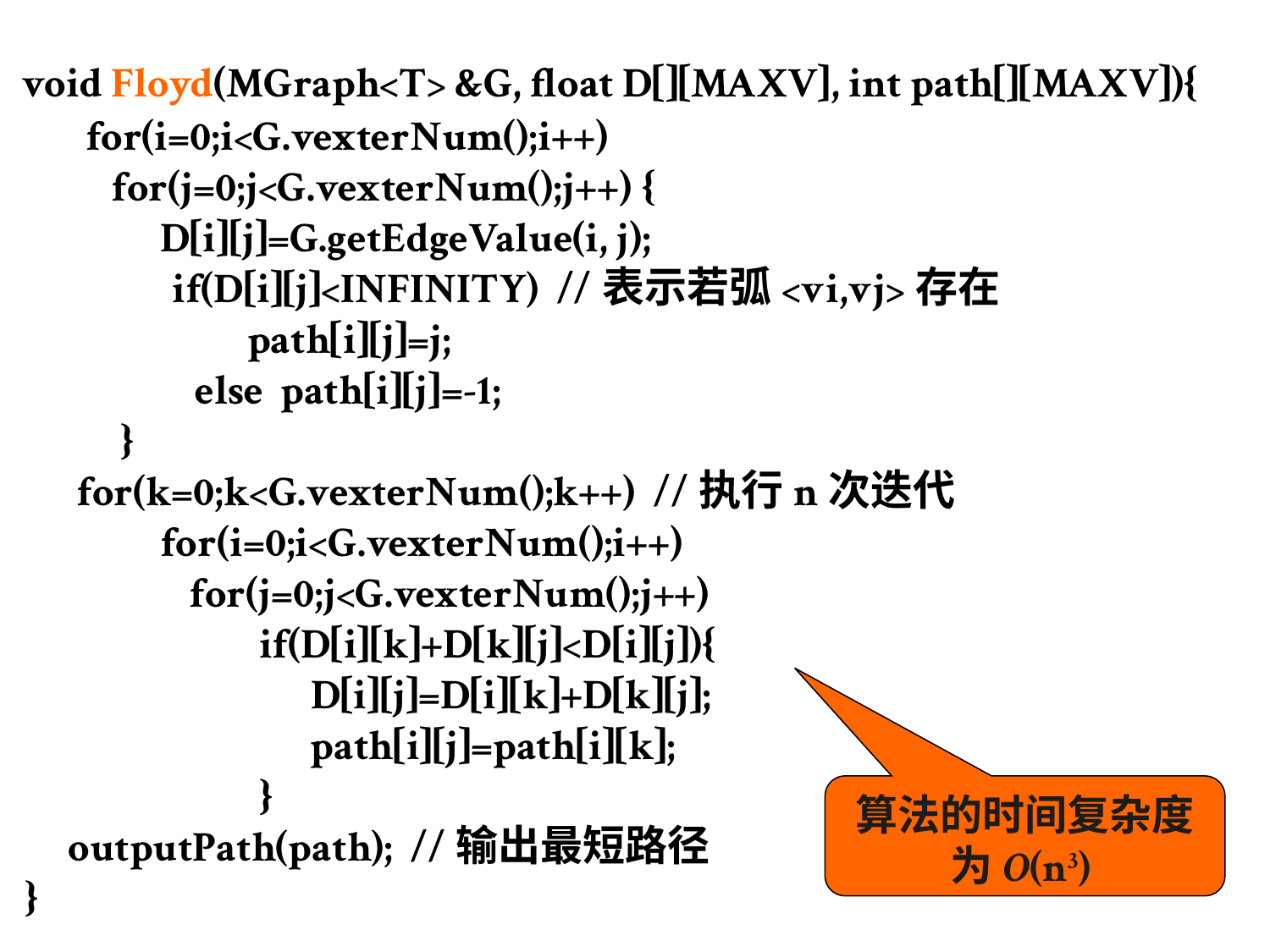

void Floyd(MGraph<T> &G, float D[][MAXV], int path[][MAXV]){
         for(i=0;i<G.vexterNum();i++)
            for(j=0;j<G.vexterNum();j++)	{
	   D[i][j]=G.getEdgeValue(i, j);
                   if(D[i][j]<INFINITY)  //表示若弧<vi,vj>存在
	             path[i][j]=j;
	       else  path[i][j]=-1;
             }
        for(k=0;k<G.vexterNum();k++)  //执行n次迭代
               for(i=0;i<G.vexterNum();i++)
                     for(j=0;j<G.vexterNum();j++)
                             if(D[i][k]+D[k][j]<D[i][j]){
                                   D[i][j]=D[i][k]+D[k][j];
                                   path[i][j]=path[i][k];
                             }
       outputPath(path);  //输出最短路径
  }
算法的时间复杂度为O(n3)